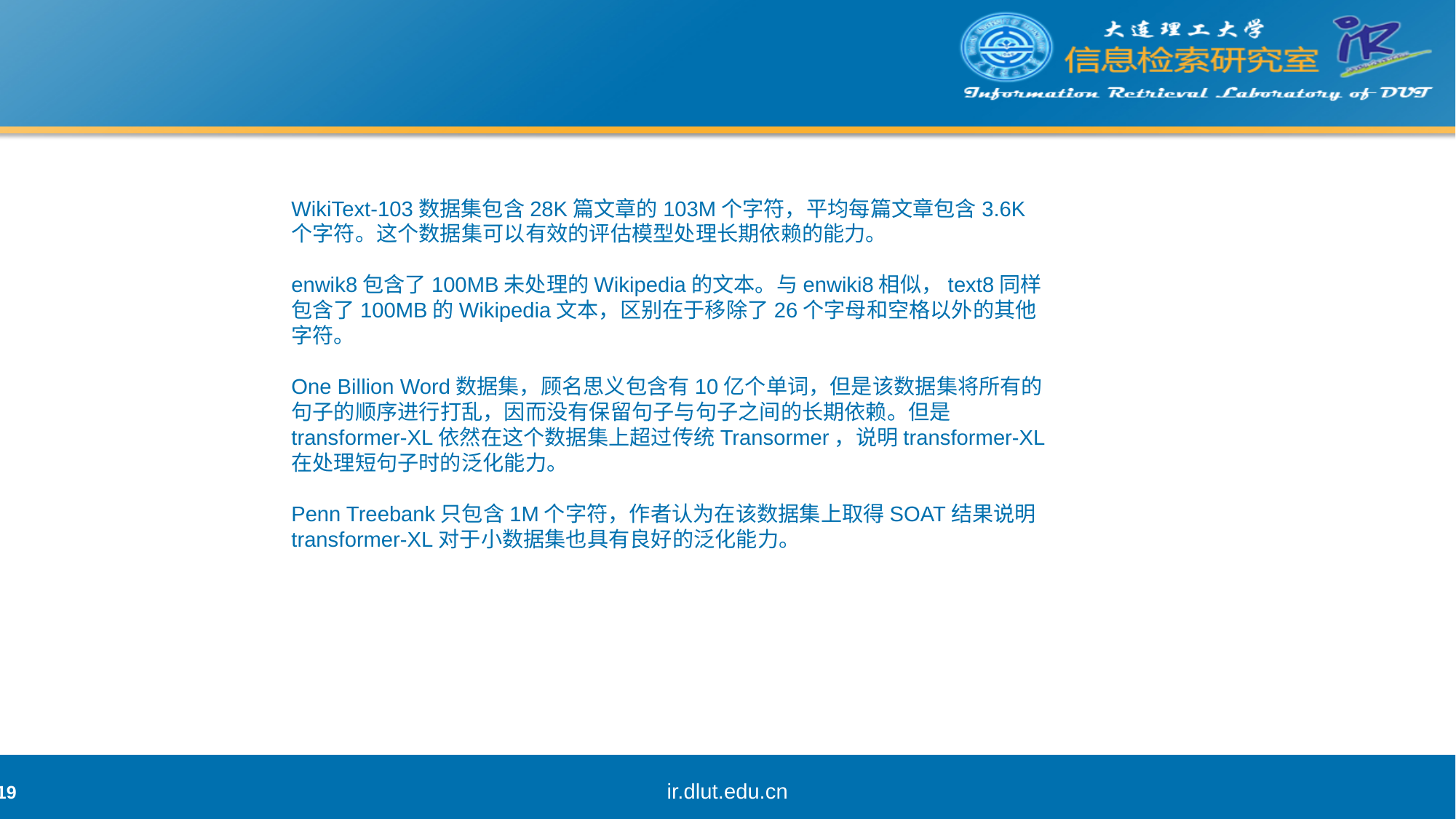

#
WikiText-103数据集包含28K篇文章的103M个字符，平均每篇文章包含3.6K个字符。这个数据集可以有效的评估模型处理长期依赖的能力。

enwik8包含了100MB未处理的Wikipedia的文本。与enwiki8相似，text8同样包含了100MB的Wikipedia文本，区别在于移除了26个字母和空格以外的其他字符。

One Billion Word数据集，顾名思义包含有10亿个单词，但是该数据集将所有的句子的顺序进行打乱，因而没有保留句子与句子之间的长期依赖。但是transformer-XL依然在这个数据集上超过传统Transormer，说明transformer-XL在处理短句子时的泛化能力。

Penn Treebank只包含1M个字符，作者认为在该数据集上取得SOAT结果说明transformer-XL对于小数据集也具有良好的泛化能力。